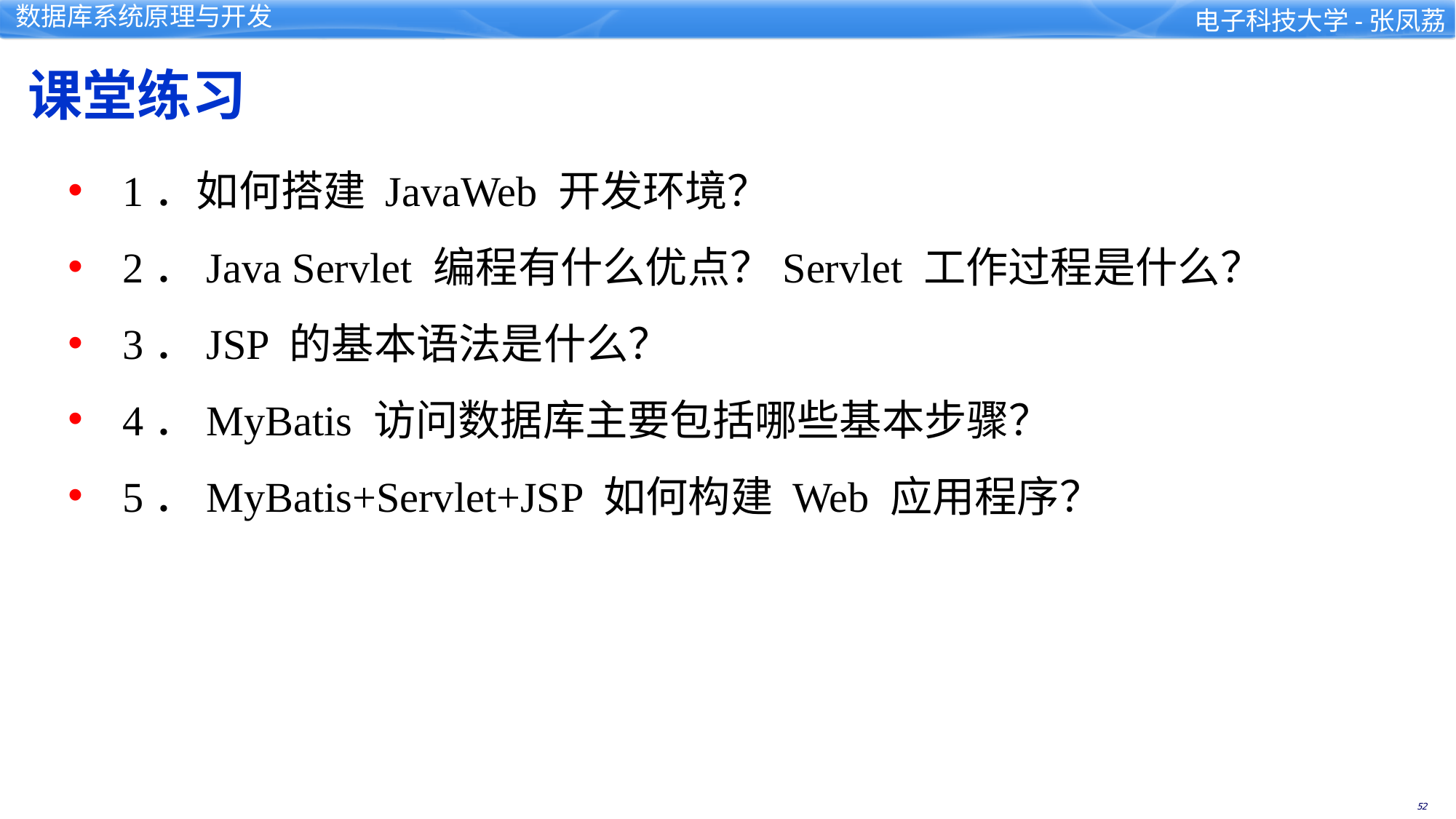

课堂练习
1．如何搭建 JavaWeb 开发环境？
2．Java Servlet 编程有什么优点？Servlet 工作过程是什么？
3．JSP 的基本语法是什么？
4．MyBatis 访问数据库主要包括哪些基本步骤？
5．MyBatis+Servlet+JSP 如何构建 Web 应用程序？